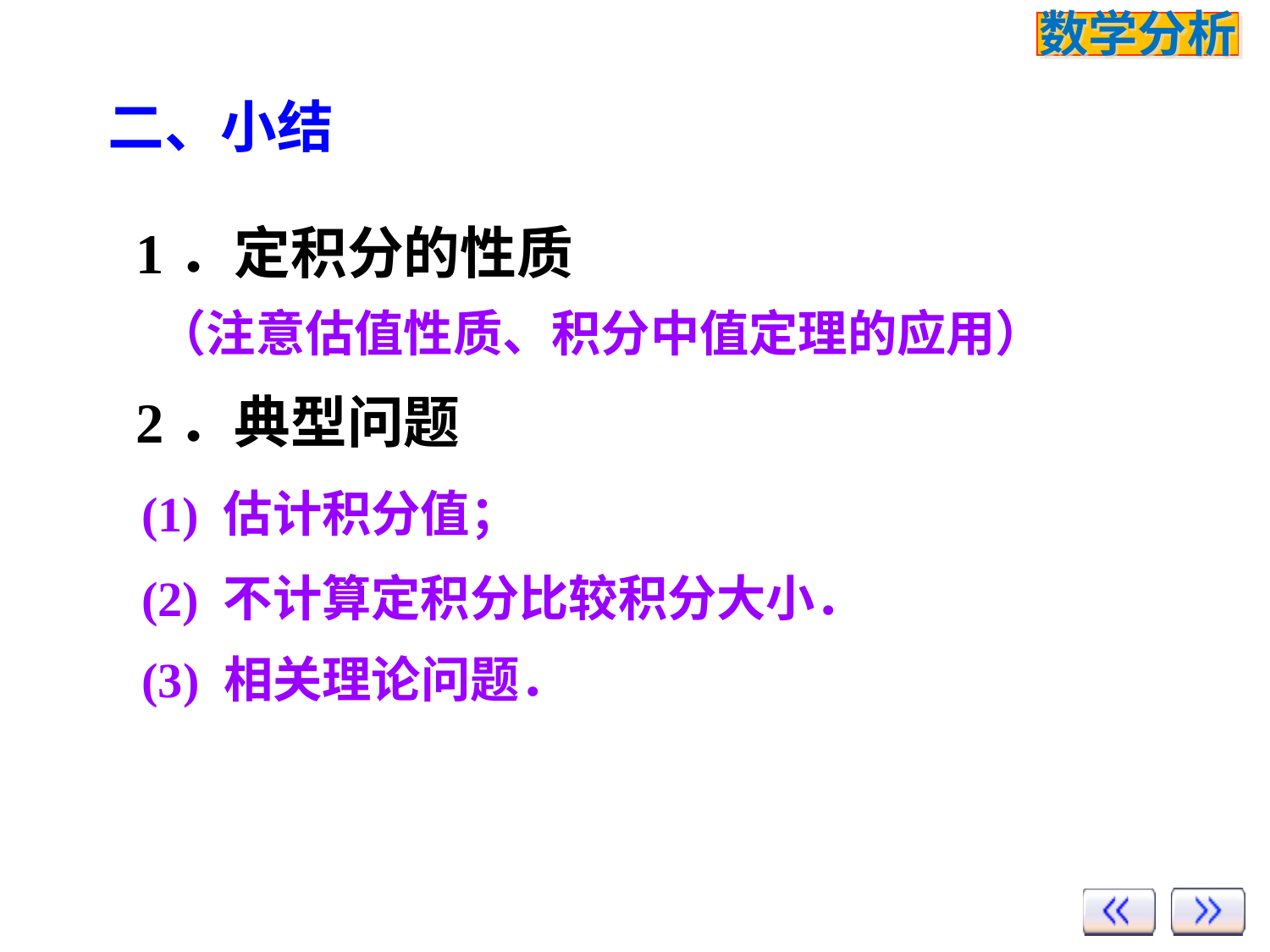

# 二、小结
1．定积分的性质
（注意估值性质、积分中值定理的应用）
2．典型问题
(1) 估计积分值；
(2) 不计算定积分比较积分大小．
(3) 相关理论问题．